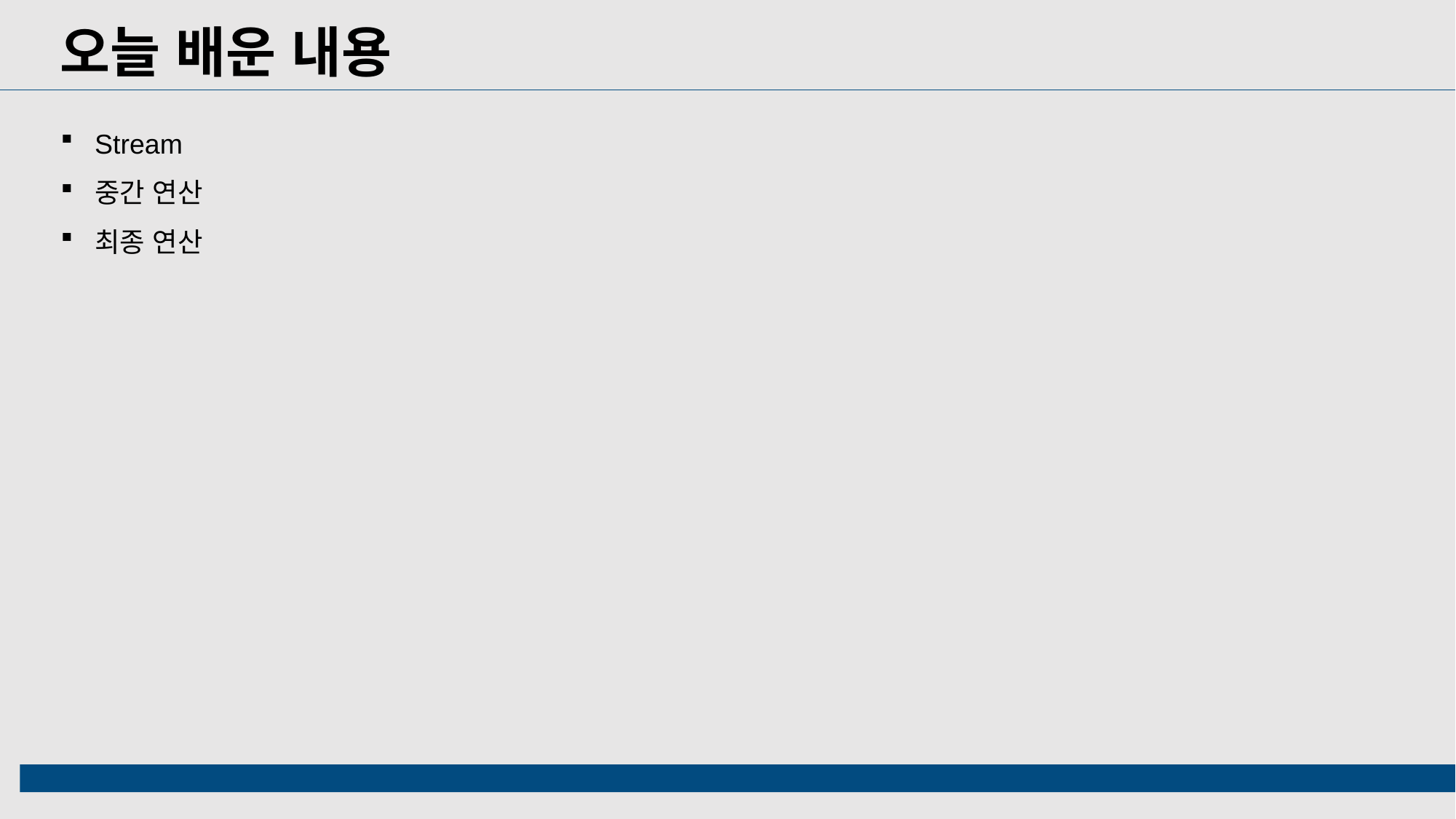

오늘 배운 내용
Stream
중간 연산
최종 연산